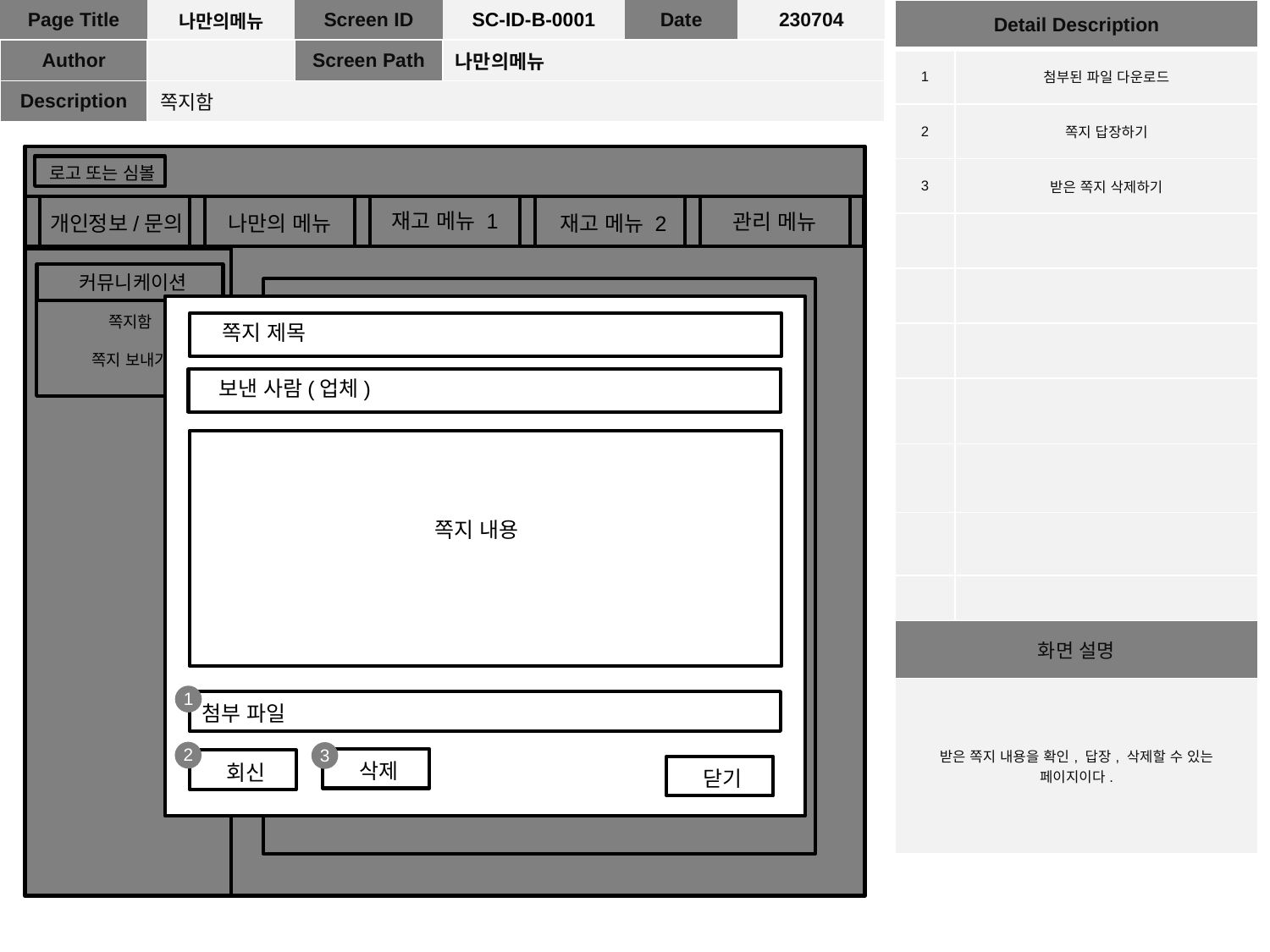

| Page Title | 나만의메뉴 | Screen ID | SC-ID-B-0001 | Date | 230704 |
| --- | --- | --- | --- | --- | --- |
| Author |  | Screen Path | 나만의메뉴 |  |  |
| Description | 쪽지함 |  |  |  |  |
| Detail Description |  |
| --- | --- |
| 1 | 첨부된 파일 다운로드 |
| 2 | 쪽지 답장하기 |
| 3 | 받은 쪽지 삭제하기 |
|  |  |
|  |  |
|  |  |
|  |  |
|  |  |
|  |  |
|  |  |
| 화면 설명 |  |
| 받은 쪽지 내용을 확인, 답장, 삭제할 수 있는 페이지이다. |  |

로고 또는 심볼

재고 메뉴 1
관리 메뉴
나만의 메뉴
재고 메뉴 2
개인정보/문의

커뮤니케이션

쪽지함

쪽지 보내기

쪽지 제목

제목            보낸사람          보낸시간      첨부파일유무    회신여부

보낸 사람(업체)
A제품문의          B생산라인        2022/08/12 12:04          유                  X

쪽지 내용
1

첨부 파일
2
3

삭제
회신

닫기